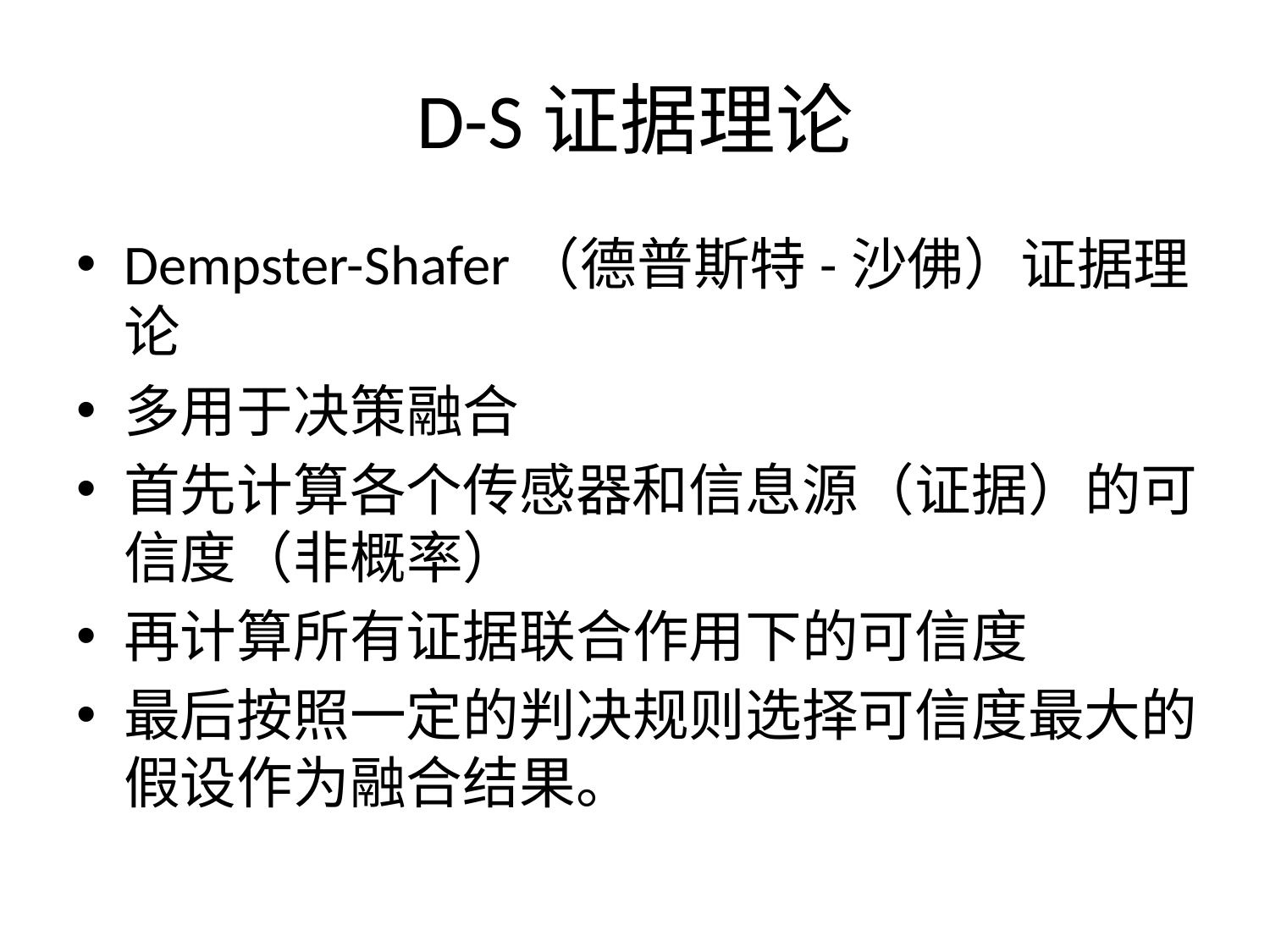

# D-S证据理论
Dempster-Shafer（德普斯特-沙佛）证据理论
多用于决策融合
首先计算各个传感器和信息源（证据）的可信度（非概率）
再计算所有证据联合作用下的可信度
最后按照一定的判决规则选择可信度最大的假设作为融合结果。